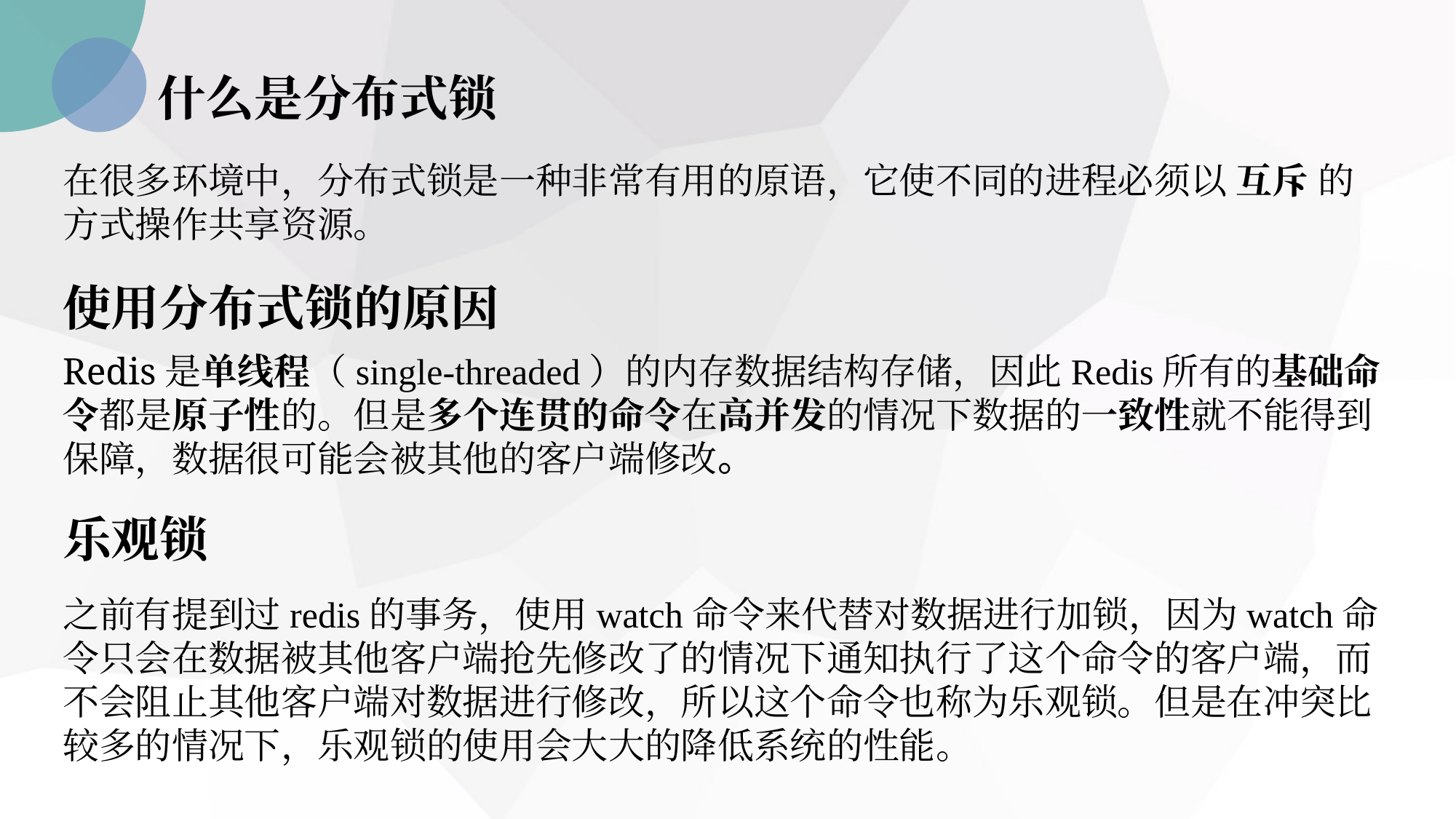

什么是分布式锁
在很多环境中，分布式锁是一种非常有用的原语，它使不同的进程必须以 互斥 的方式操作共享资源。
使用分布式锁的原因
Redis是单线程（single-threaded）的内存数据结构存储，因此Redis所有的基础命令都是原子性的。但是多个连贯的命令在高并发的情况下数据的一致性就不能得到保障，数据很可能会被其他的客户端修改。
乐观锁
之前有提到过redis的事务，使用watch命令来代替对数据进行加锁，因为watch命令只会在数据被其他客户端抢先修改了的情况下通知执行了这个命令的客户端，而不会阻止其他客户端对数据进行修改，所以这个命令也称为乐观锁。但是在冲突比较多的情况下，乐观锁的使用会大大的降低系统的性能。